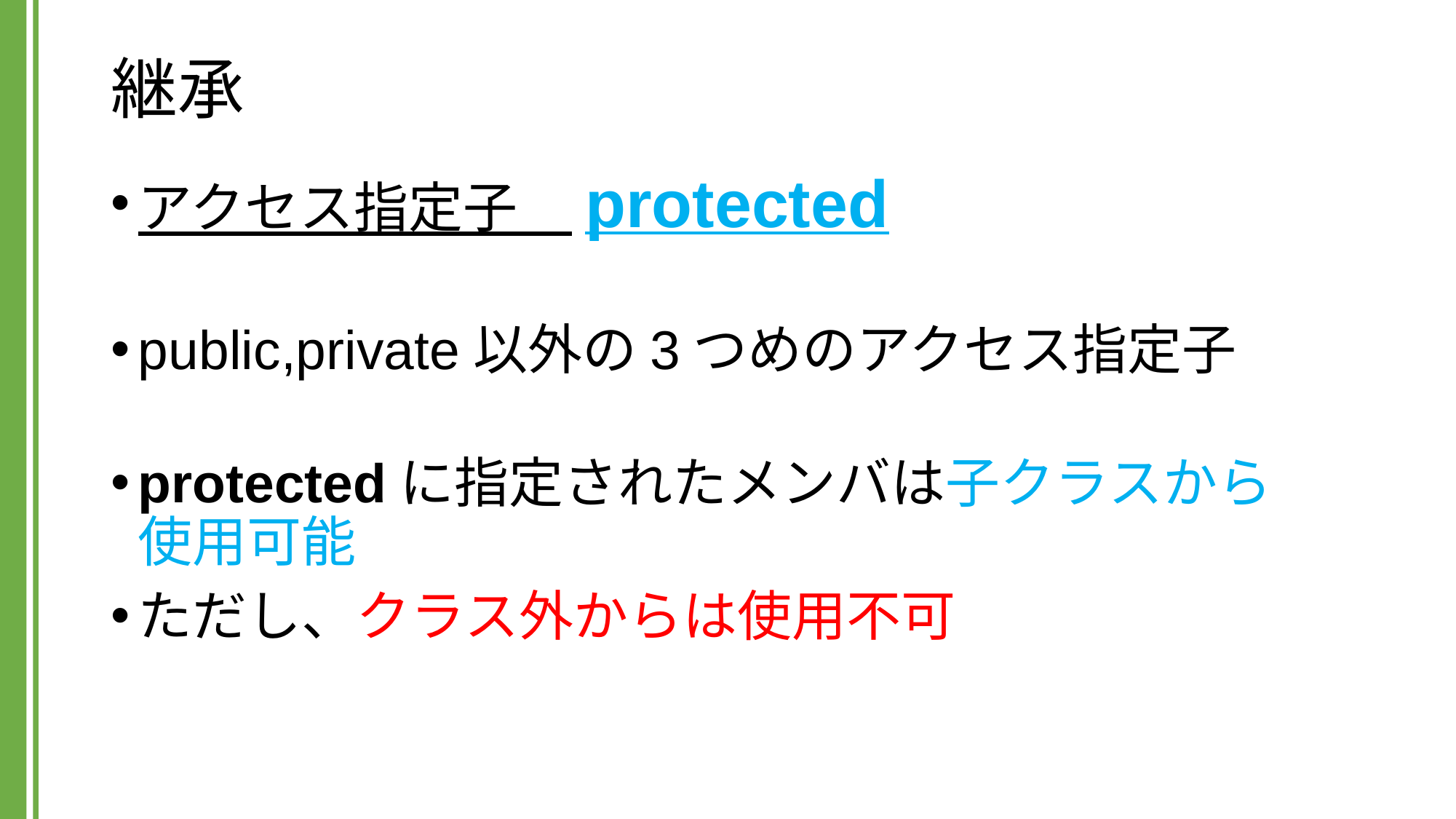

# 継承
アクセス指定子　protected
public,private以外の3つめのアクセス指定子
protectedに指定されたメンバは子クラスから
使用可能
ただし、クラス外からは使用不可